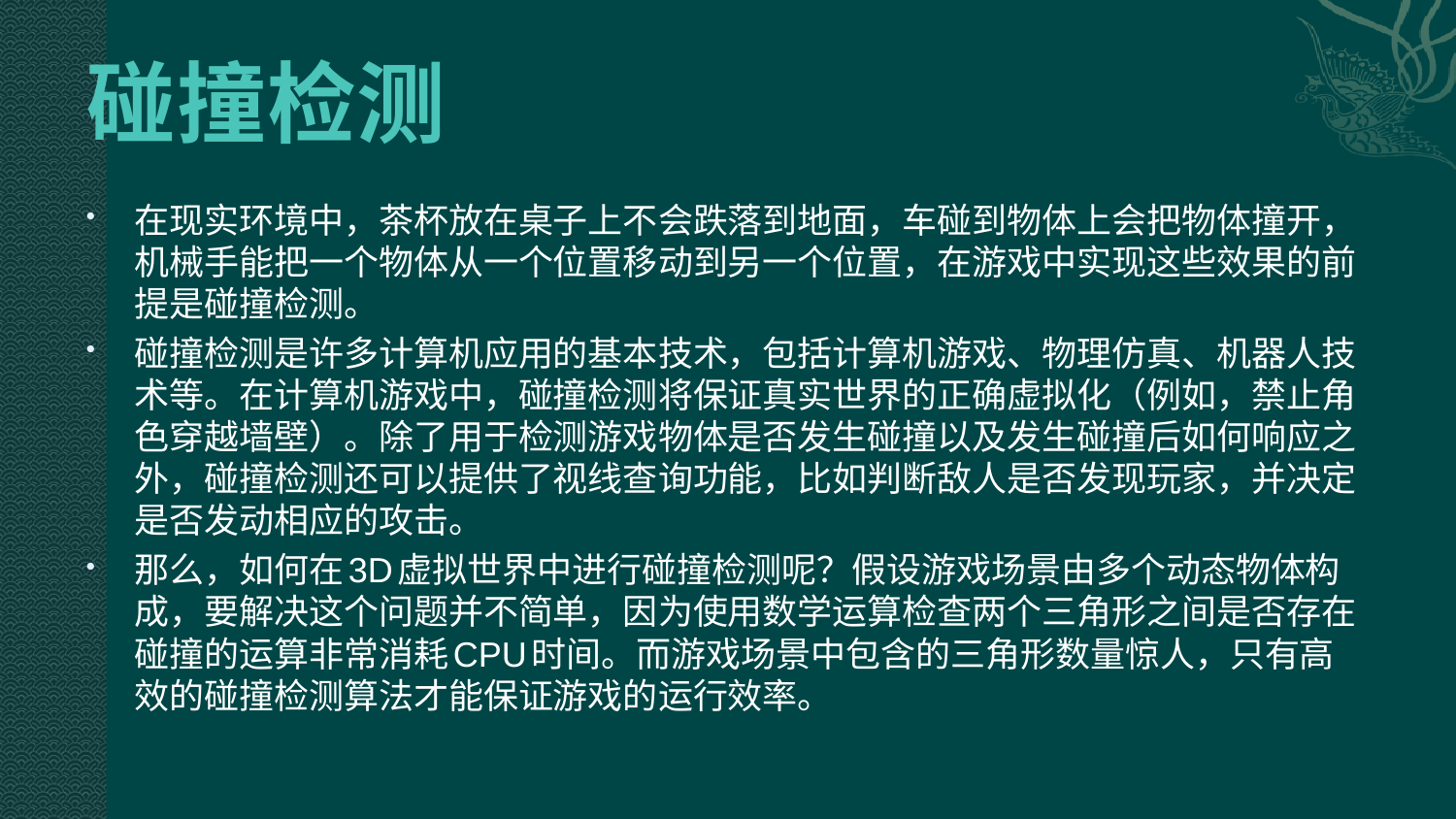

# 碰撞检测
在现实环境中，茶杯放在桌子上不会跌落到地面，车碰到物体上会把物体撞开，机械手能把一个物体从一个位置移动到另一个位置，在游戏中实现这些效果的前提是碰撞检测。
碰撞检测是许多计算机应用的基本技术，包括计算机游戏、物理仿真、机器人技术等。在计算机游戏中，碰撞检测将保证真实世界的正确虚拟化（例如，禁止角色穿越墙壁）。除了用于检测游戏物体是否发生碰撞以及发生碰撞后如何响应之外，碰撞检测还可以提供了视线查询功能，比如判断敌人是否发现玩家，并决定是否发动相应的攻击。
那么，如何在3D虚拟世界中进行碰撞检测呢？假设游戏场景由多个动态物体构成，要解决这个问题并不简单，因为使用数学运算检查两个三角形之间是否存在碰撞的运算非常消耗CPU时间。而游戏场景中包含的三角形数量惊人，只有高效的碰撞检测算法才能保证游戏的运行效率。